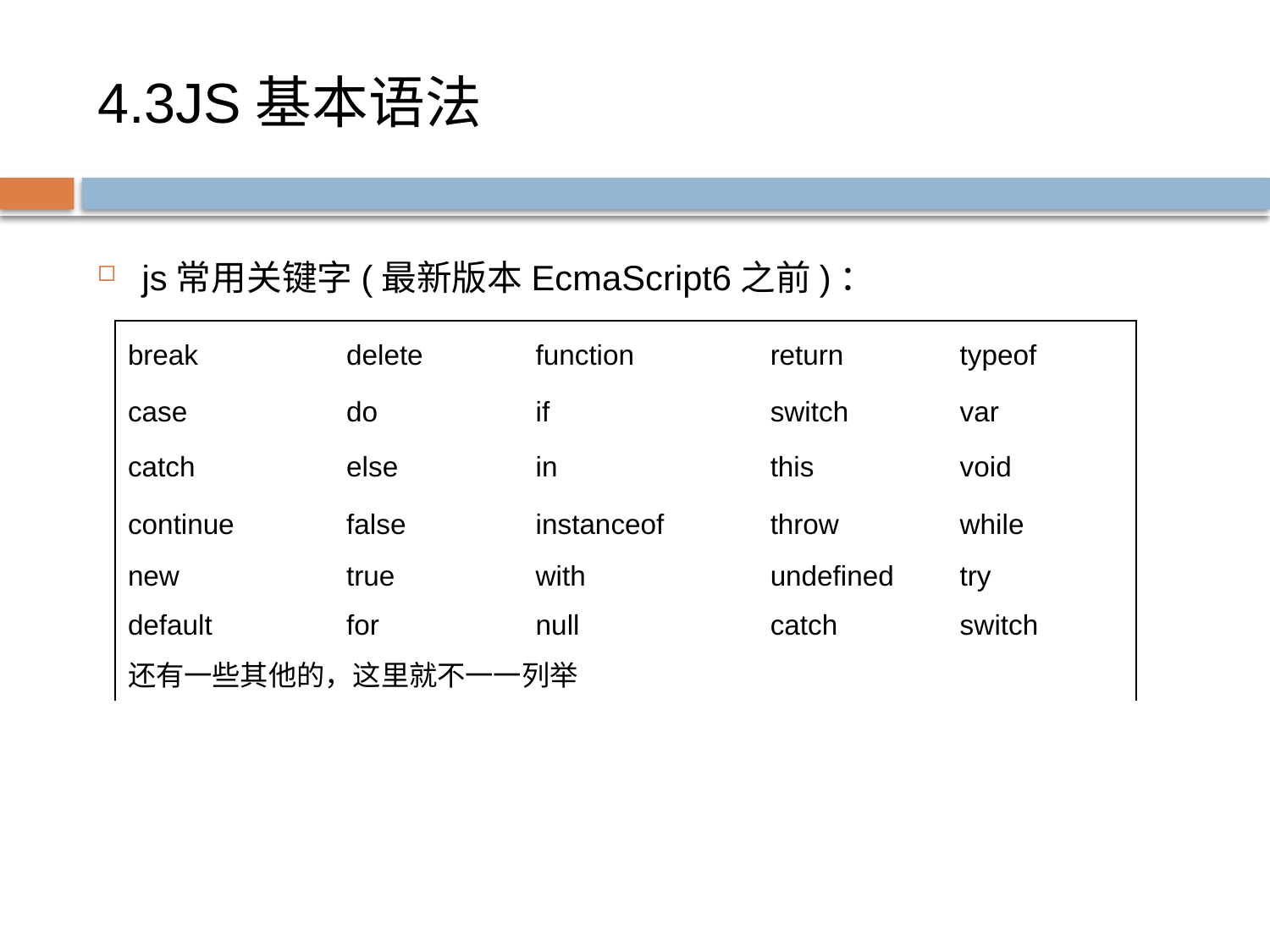

# 4.3JS基本语法
js常用关键字(最新版本EcmaScript6之前)：
| break | delete | function | return | typeof |
| --- | --- | --- | --- | --- |
| case | do | if | switch | var |
| catch | else | in | this | void |
| continue | false | instanceof | throw | while |
| new | true | with | undefined | try |
| default | for | null | catch | switch |
| 还有一些其他的，这里就不一一列举 |  |  |  |  |